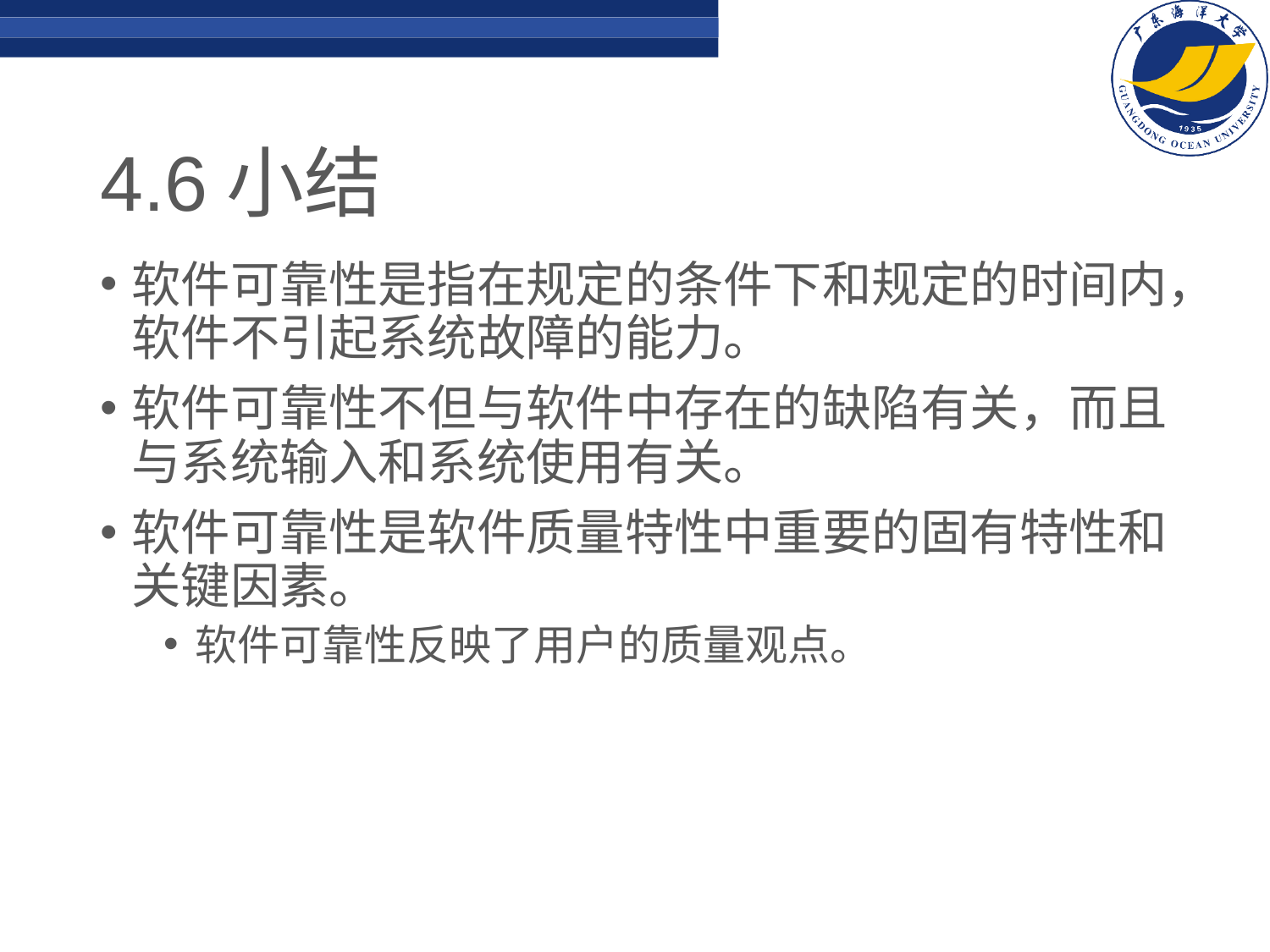

# 4.6小结
软件可靠性是指在规定的条件下和规定的时间内，软件不引起系统故障的能力。
软件可靠性不但与软件中存在的缺陷有关，而且与系统输入和系统使用有关。
软件可靠性是软件质量特性中重要的固有特性和关键因素。
软件可靠性反映了用户的质量观点。
41